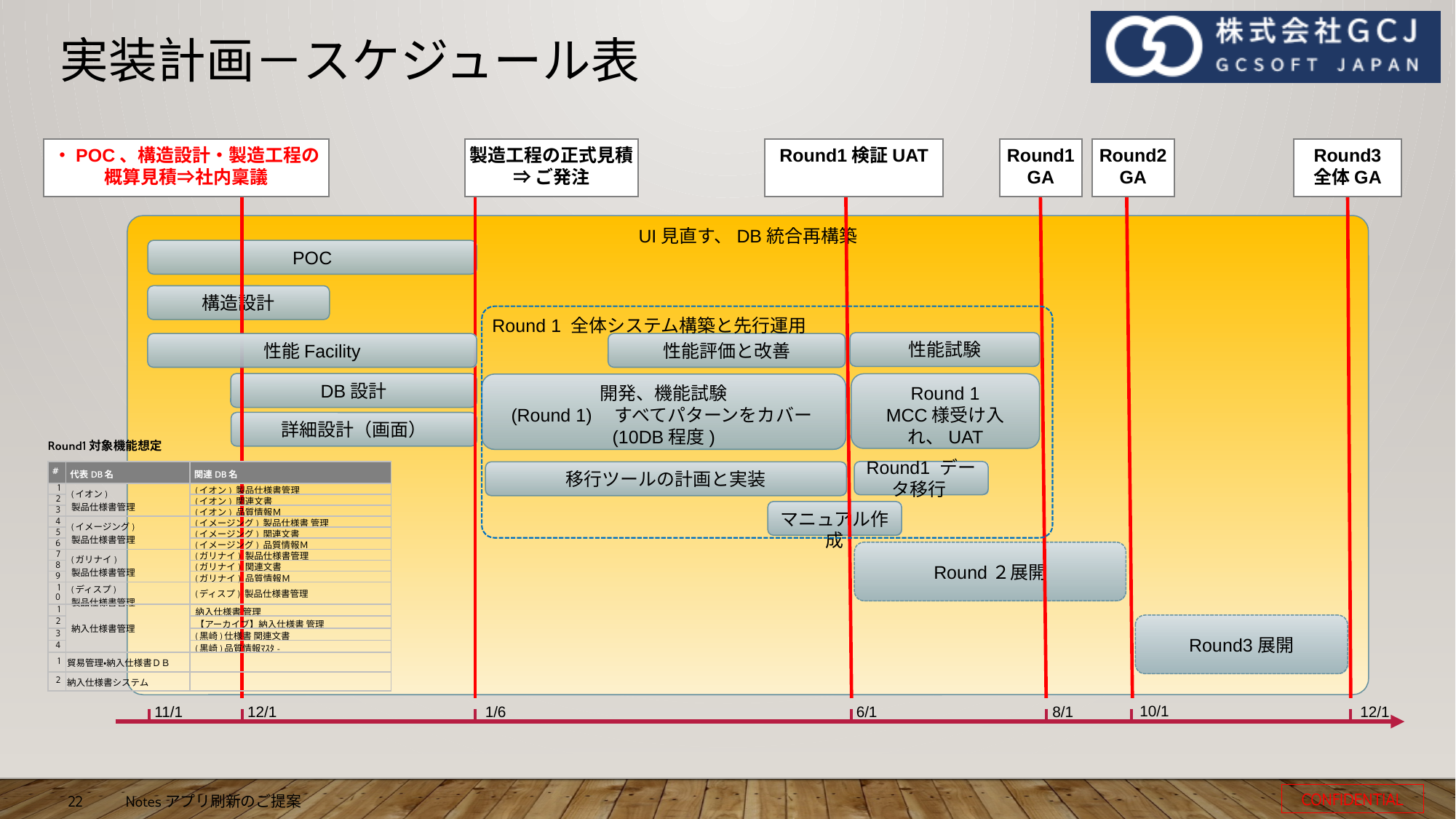

# 実装計画－スケジュール表
・POC、構造設計・製造工程の概算見積⇒社内稟議
製造工程の正式見積
⇒ご発注
Round1検証UAT
Round1GA

Round2GA
Round3
全体GA
UI見直す、DB統合再構築
POC
構造設計

Round 1 全体システム構築と先行運用
性能試験
性能Facility
性能評価と改善
DB設計
Round 1
MCC様受け入れ、UAT
開発、機能試験
(Round 1)　すべてパターンをカバー(10DB程度)
詳細設計（画面）
Round1対象機能想定
| # | 代表DB名 | 関連DB名 |
| --- | --- | --- |
| 1 | (イオン) 製品仕様書管理 | (イオン) 製品仕様書管理 |
| 2 |  | (イオン) 関連文書 |
| 3 |  | (イオン) 品質情報Ｍ |
| 4 | (イメージング) 製品仕様書管理 | (イメージング) 製品仕様書 管理 |
| 5 |  | (イメージング) 関連文書 |
| 6 |  | (イメージング) 品質情報Ｍ |
| 7 | (ガリナイ) 製品仕様書管理 | (ガリナイ) 製品仕様書管理 |
| 8 |  | (ガリナイ) 関連文書 |
| 9 |  | (ガリナイ) 品質情報Ｍ |
| 10 | (ディスプ) 製品仕様書管理 | (ディスプ) 製品仕様書管理 |
| 1 | 納入仕様書管理 | 納入仕様書 管理 |
| 2 |  | 【アーカイブ】納入仕様書 管理 |
| 3 |  | (黒崎)仕様書 関連文書 |
| 4 |  | (黒崎)品質情報ﾏｽﾀ- |
| 1 | 貿易管理・納入仕様書ＤＢ |  |
| 2 | 納入仕様書システム |  |
Round1 データ移行
移行ツールの計画と実装
マニュアル作成
Round２展開
Round3展開
6/1
8/1
10/1
12/1
1/6
11/1
12/1